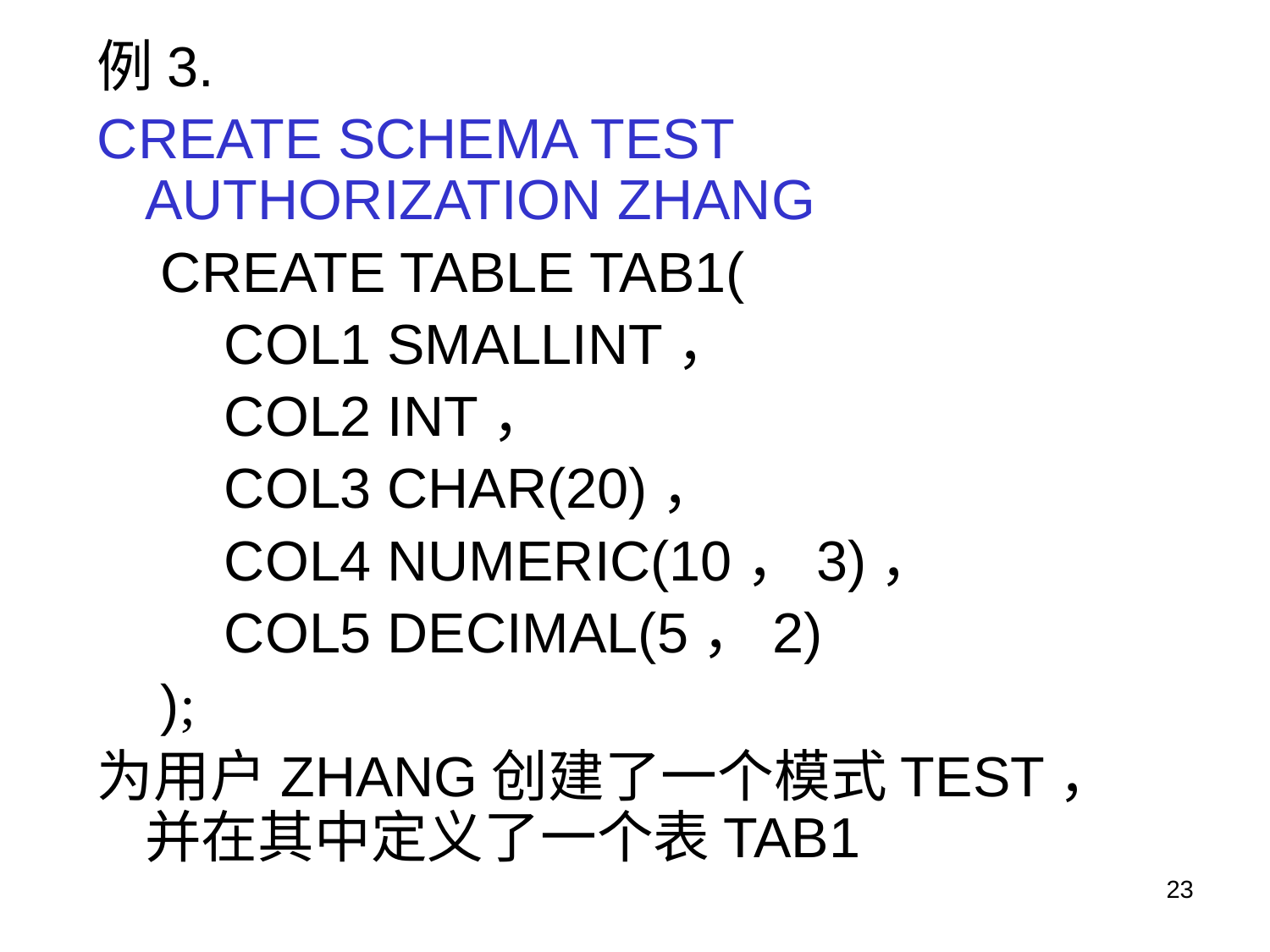

例3.
CREATE SCHEMA TEST AUTHORIZATION ZHANG
CREATE TABLE TAB1(
COL1 SMALLINT，
COL2 INT，
COL3 CHAR(20)，
COL4 NUMERIC(10，3)，
COL5 DECIMAL(5，2)
);
为用户ZHANG创建了一个模式TEST，并在其中定义了一个表TAB1
23